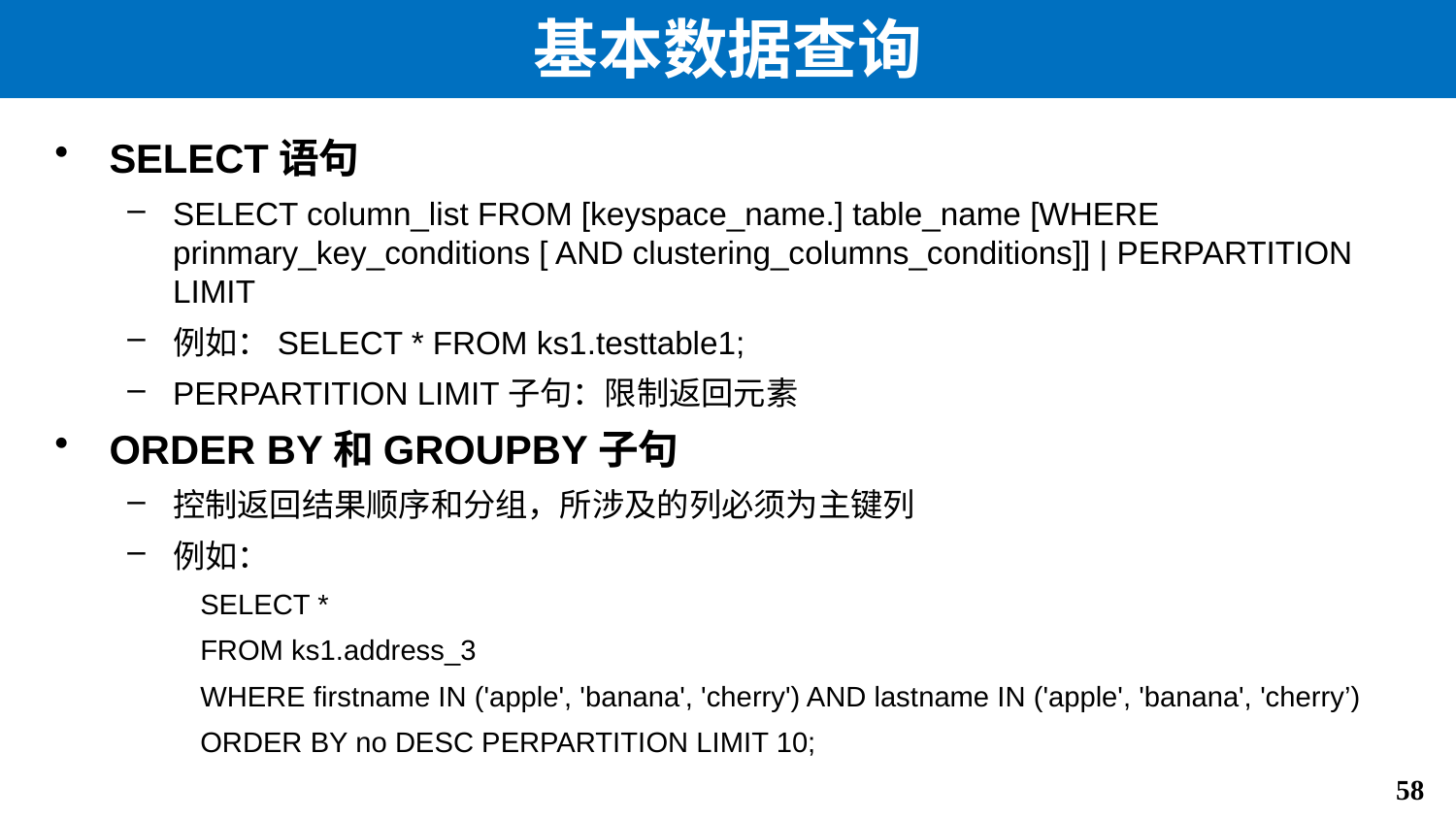

# 基本数据查询
SELECT语句
SELECT column_list FROM [keyspace_name.] table_name [WHERE prinmary_key_conditions [ AND clustering_columns_conditions]] | PERPARTITION LIMIT
例如：SELECT * FROM ks1.testtable1;
PERPARTITION LIMIT子句：限制返回元素
ORDER BY和GROUPBY子句
控制返回结果顺序和分组，所涉及的列必须为主键列
例如：
SELECT *
FROM ks1.address_3
WHERE firstname IN ('apple', 'banana', 'cherry') AND lastname IN ('apple', 'banana', 'cherry’)
ORDER BY no DESC PERPARTITION LIMIT 10;